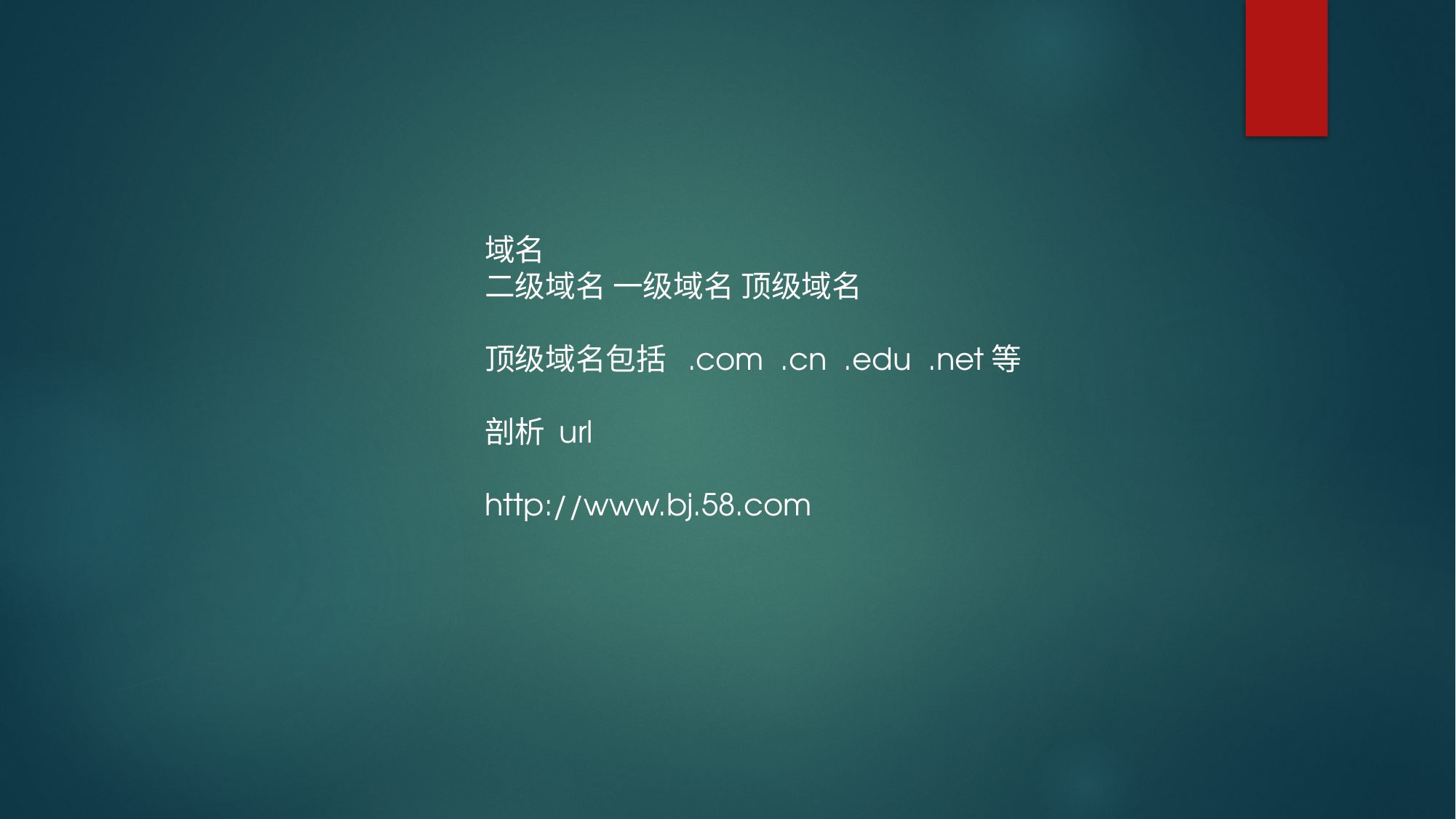

域名
二级域名 一级域名 顶级域名

顶级域名包括  .com  .cn  .edu  .net等

剖析 url

http://www.bj.58.com